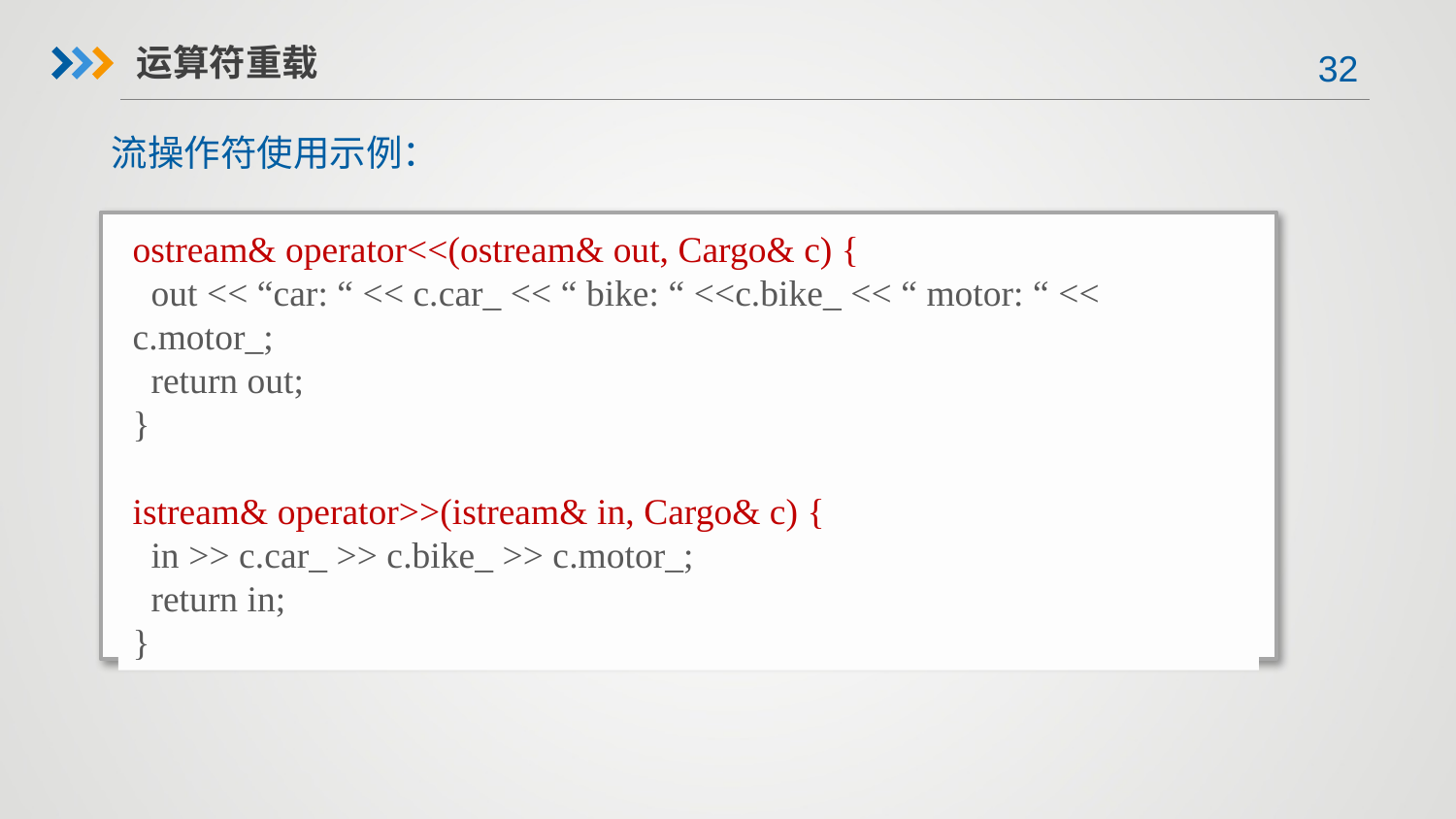

运算符重载
流操作符使用示例：

ostream& operator<<(ostream& out, Cargo& c) {
  out << “car: “ << c.car_ << “ bike: “ <<c.bike_ << “ motor: “ << c.motor_;
  return out;
}

istream& operator>>(istream& in, Cargo& c) {
  in >> c.car_ >> c.bike_ >> c.motor_;
  return in;
}